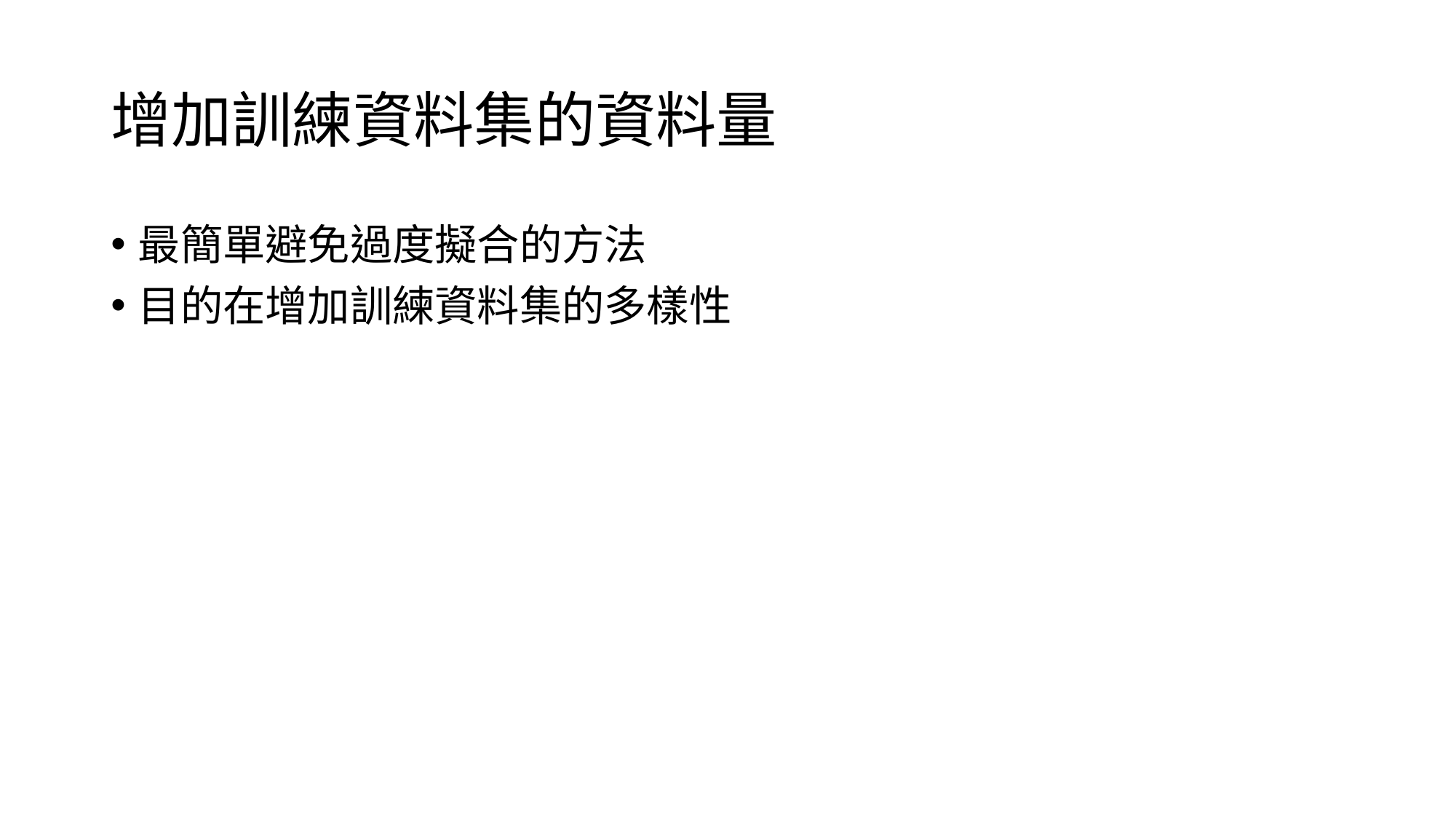

# 增加訓練資料集的資料量
最簡單避免過度擬合的方法
目的在增加訓練資料集的多樣性